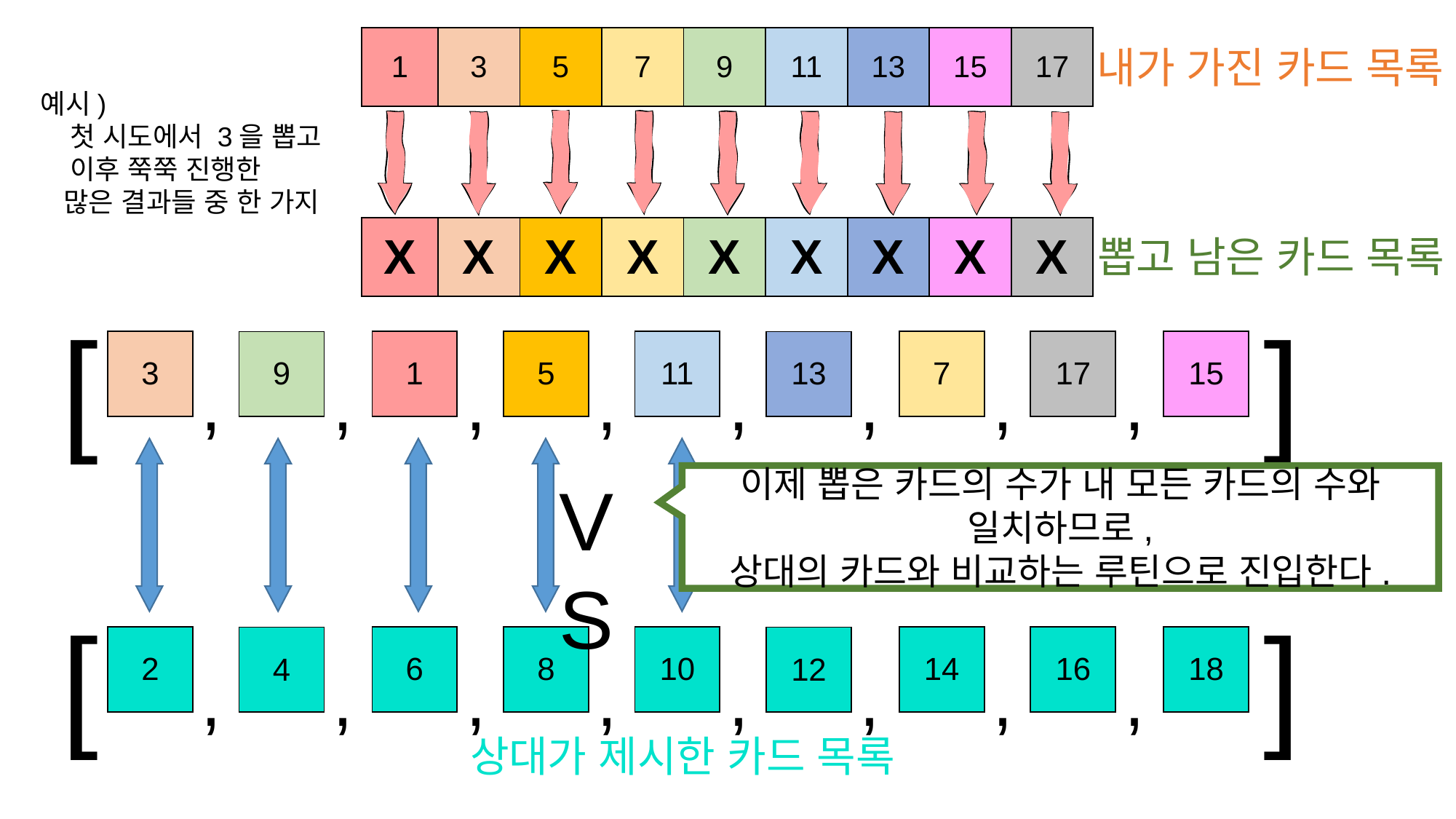

| 1 | 3 | 5 | 7 | 9 | 11 | 13 | 15 | 17 |
| --- | --- | --- | --- | --- | --- | --- | --- | --- |
내가 가진 카드 목록
예시)
   첫 시도에서 3을 뽑고
   이후 쭉쭉 진행한
   많은 결과들 중 한 가지

| X | X | X | X | X | X | X | X | X |
| --- | --- | --- | --- | --- | --- | --- | --- | --- |
뽑고 남은 카드 목록
[
]
| 3 |
| --- |
| 1 |
| --- |
| 5 |
| --- |
| 11 |
| --- |
| 7 |
| --- |
| 17 |
| --- |
| 15 |
| --- |
| 9 |
| --- |
| 13 |
| --- |
,
,
,
,
,
,
,
,

VS
이제 뽑은 카드의 수가 내 모든 카드의 수와 일치하므로,
상대의 카드와 비교하는 루틴으로 진입한다.
[
]
| 2 |
| --- |
| 6 |
| --- |
| 8 |
| --- |
| 10 |
| --- |
| 14 |
| --- |
| 16 |
| --- |
| 18 |
| --- |
| 4 |
| --- |
| 12 |
| --- |
,
,
,
,
,
,
,
,
상대가 제시한 카드 목록